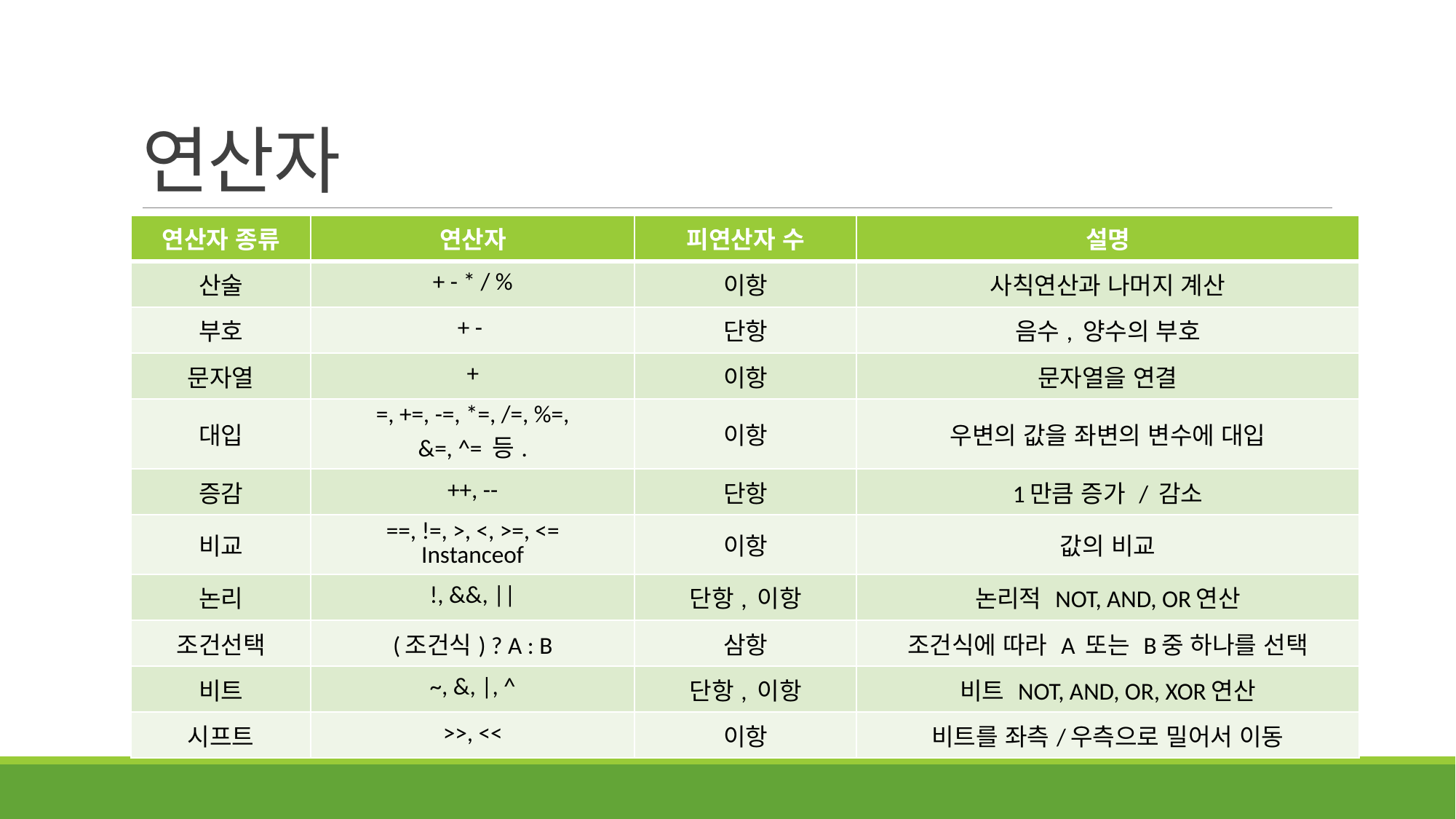

# 연산자
| 연산자 종류 | 연산자 | 피연산자 수 | 설명 |
| --- | --- | --- | --- |
| 산술 | + - \* / % | 이항 | 사칙연산과 나머지 계산 |
| 부호 | + - | 단항 | 음수, 양수의 부호 |
| 문자열 | + | 이항 | 문자열을 연결 |
| 대입 | =, +=, -=, \*=, /=, %=, &=, ^= 등. | 이항 | 우변의 값을 좌변의 변수에 대입 |
| 증감 | ++, -- | 단항 | 1만큼 증가 / 감소 |
| 비교 | ==, !=, >, <, >=, <= Instanceof | 이항 | 값의 비교 |
| 논리 | !, &&, || | 단항, 이항 | 논리적 NOT, AND, OR연산 |
| 조건선택 | (조건식) ? A : B | 삼항 | 조건식에 따라 A 또는 B중 하나를 선택 |
| 비트 | ~, &, |, ^ | 단항, 이항 | 비트 NOT, AND, OR, XOR연산 |
| 시프트 | >>, << | 이항 | 비트를 좌측/우측으로 밀어서 이동 |